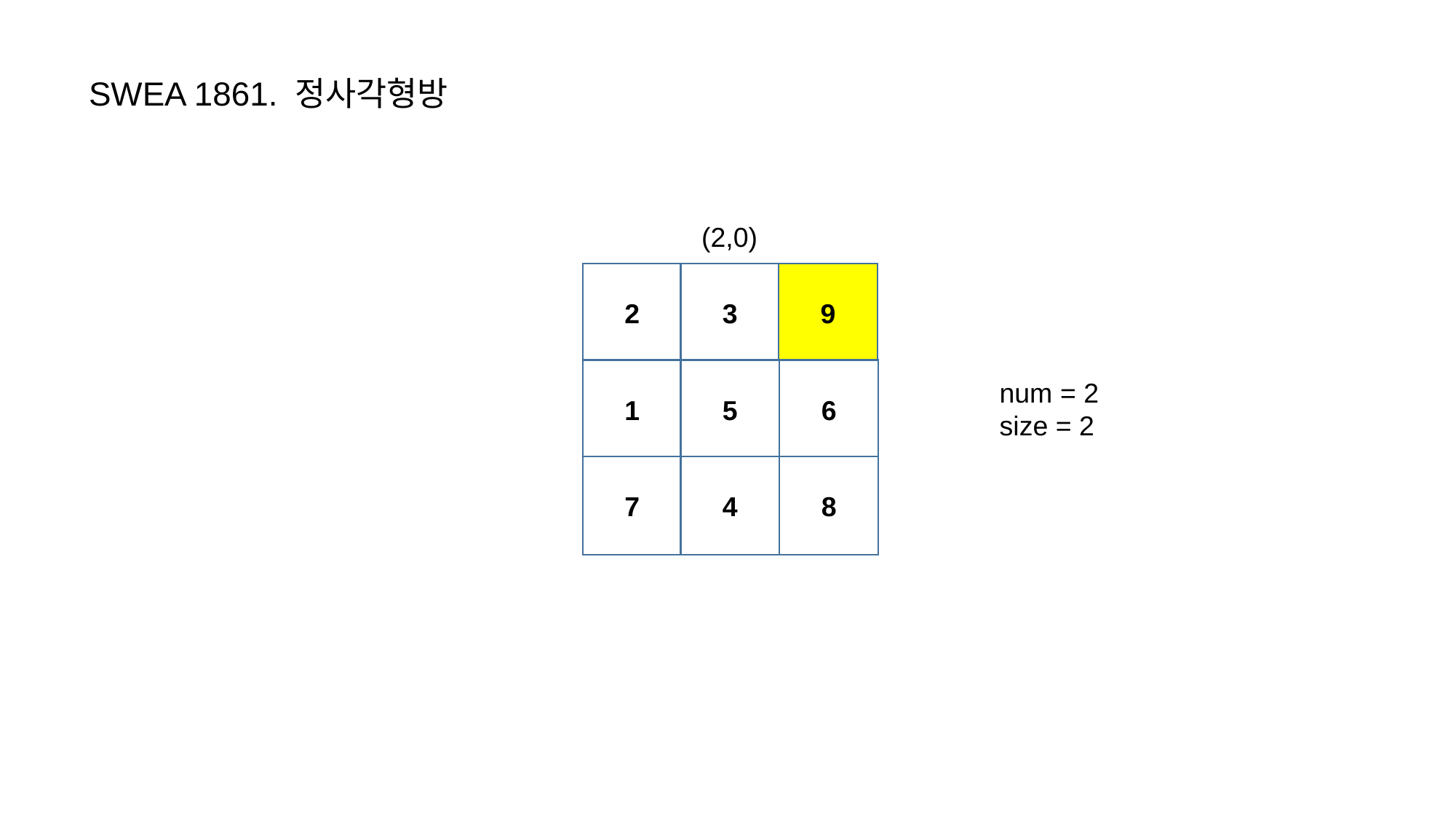

SWEA 1861. 정사각형방
(2,0)
2
3
9
1
5
6
num = 2
size = 2
7
4
8